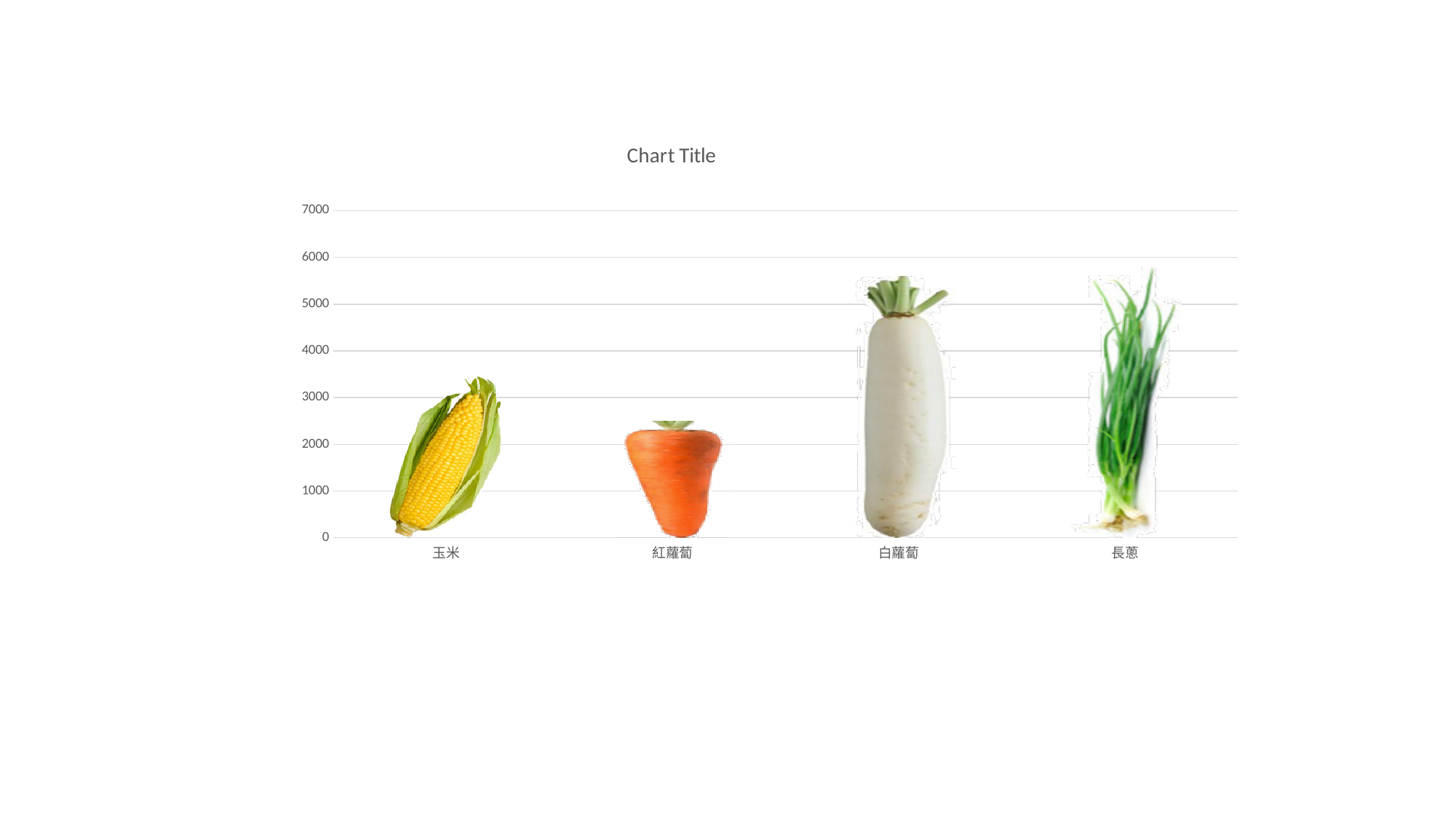

### Chart:

| Category |  |
|---|---|
| 玉米 | 3500.0 |
| 紅蘿蔔 | 2500.0 |
| 白蘿蔔 | 5600.0 |
| 長蔥 | 5800.0 |